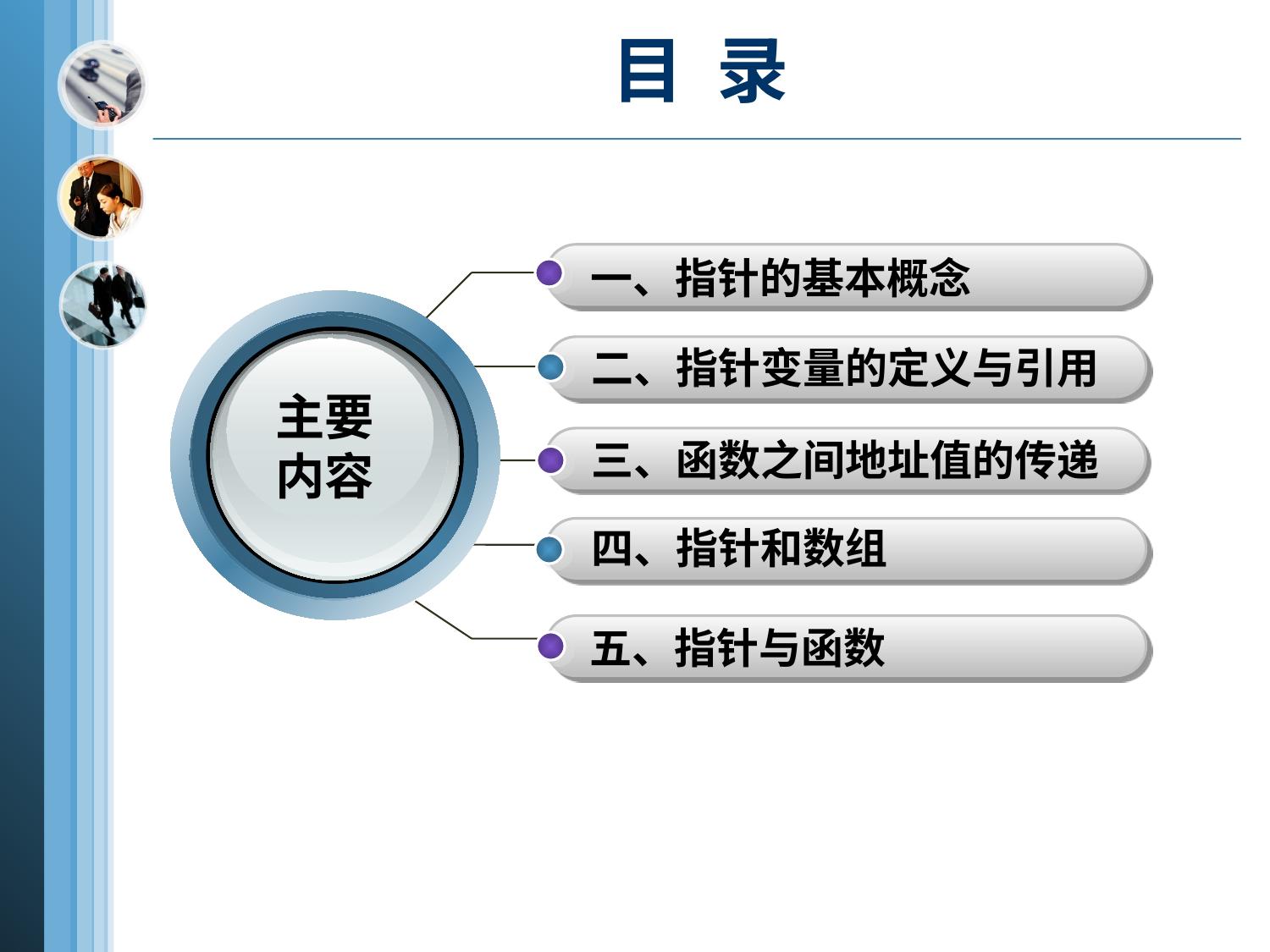

# 目  录

一、指针的基本概念

主要内容
二、指针变量的定义与引用

三、函数之间地址值的传递

四、指针和数组

五、指针与函数